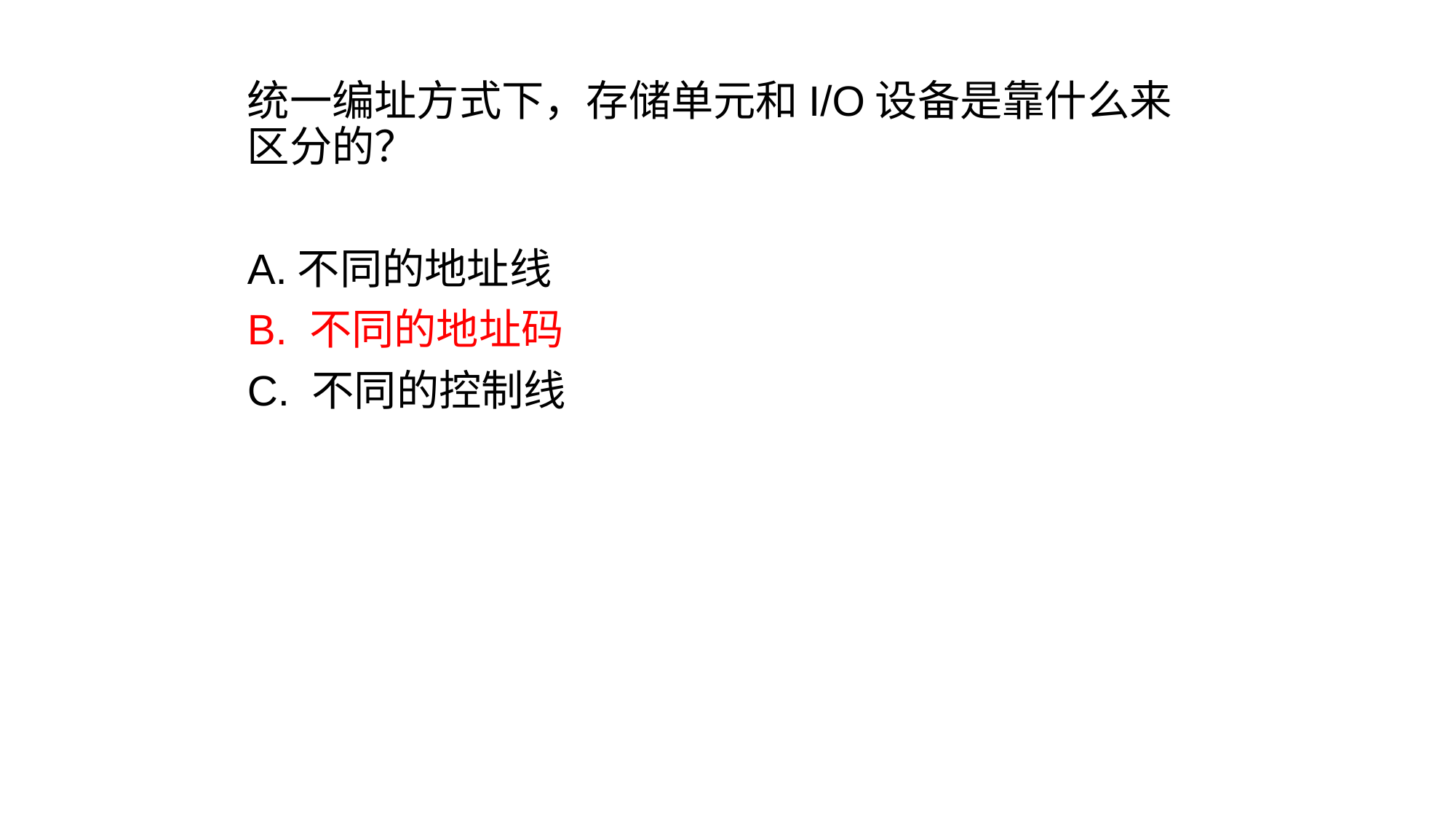

统一编址方式下，存储单元和I/O设备是靠什么来区分的？

A.不同的地址线
B. 不同的地址码
C. 不同的控制线